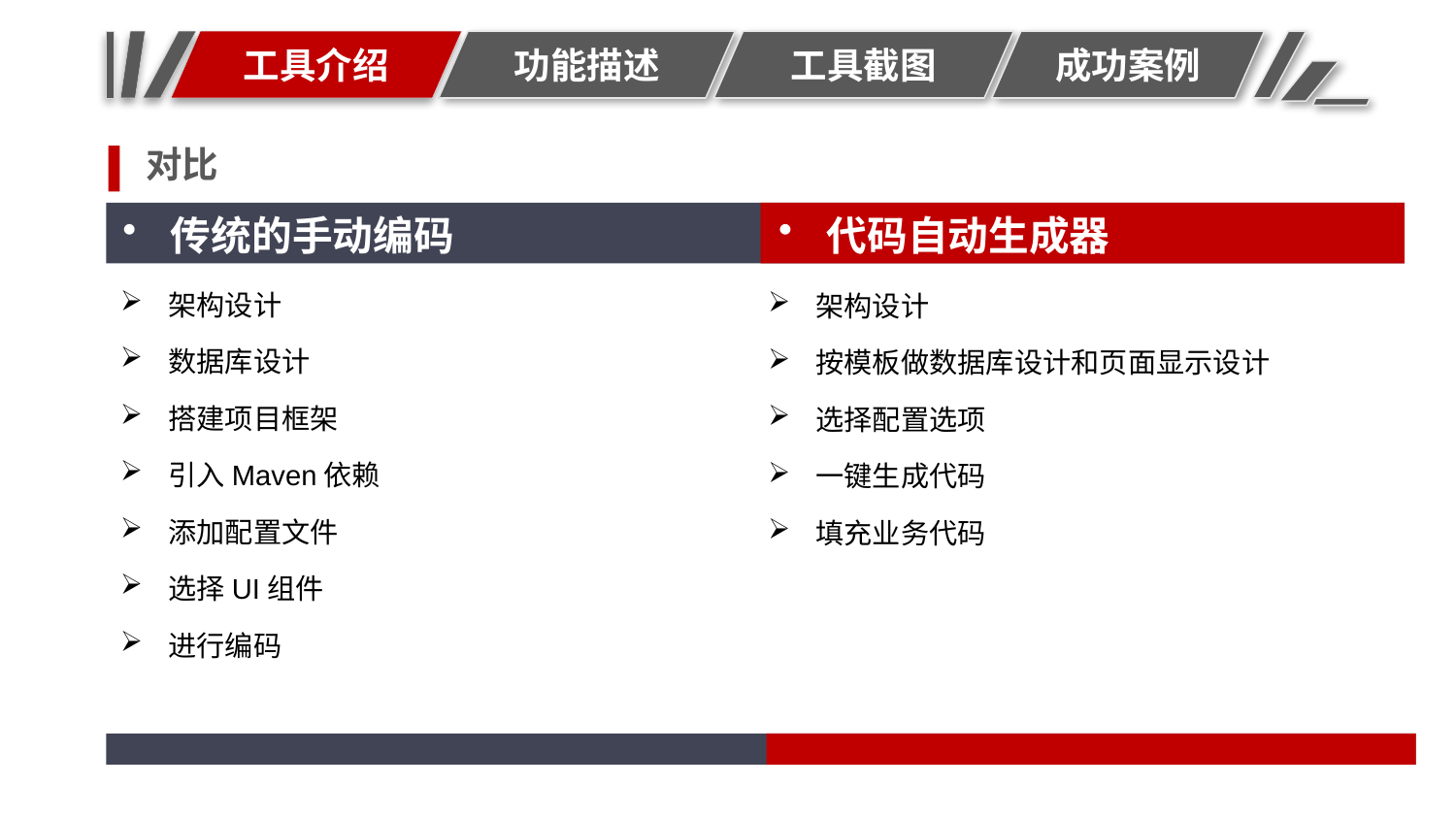

工具介绍
功能描述
成功案例
工具截图

对比

代码自动生成器
传统的手动编码
架构设计
数据库设计
搭建项目框架
引入Maven依赖
添加配置文件
选择UI组件
进行编码
架构设计
按模板做数据库设计和页面显示设计
选择配置选项
一键生成代码
填充业务代码